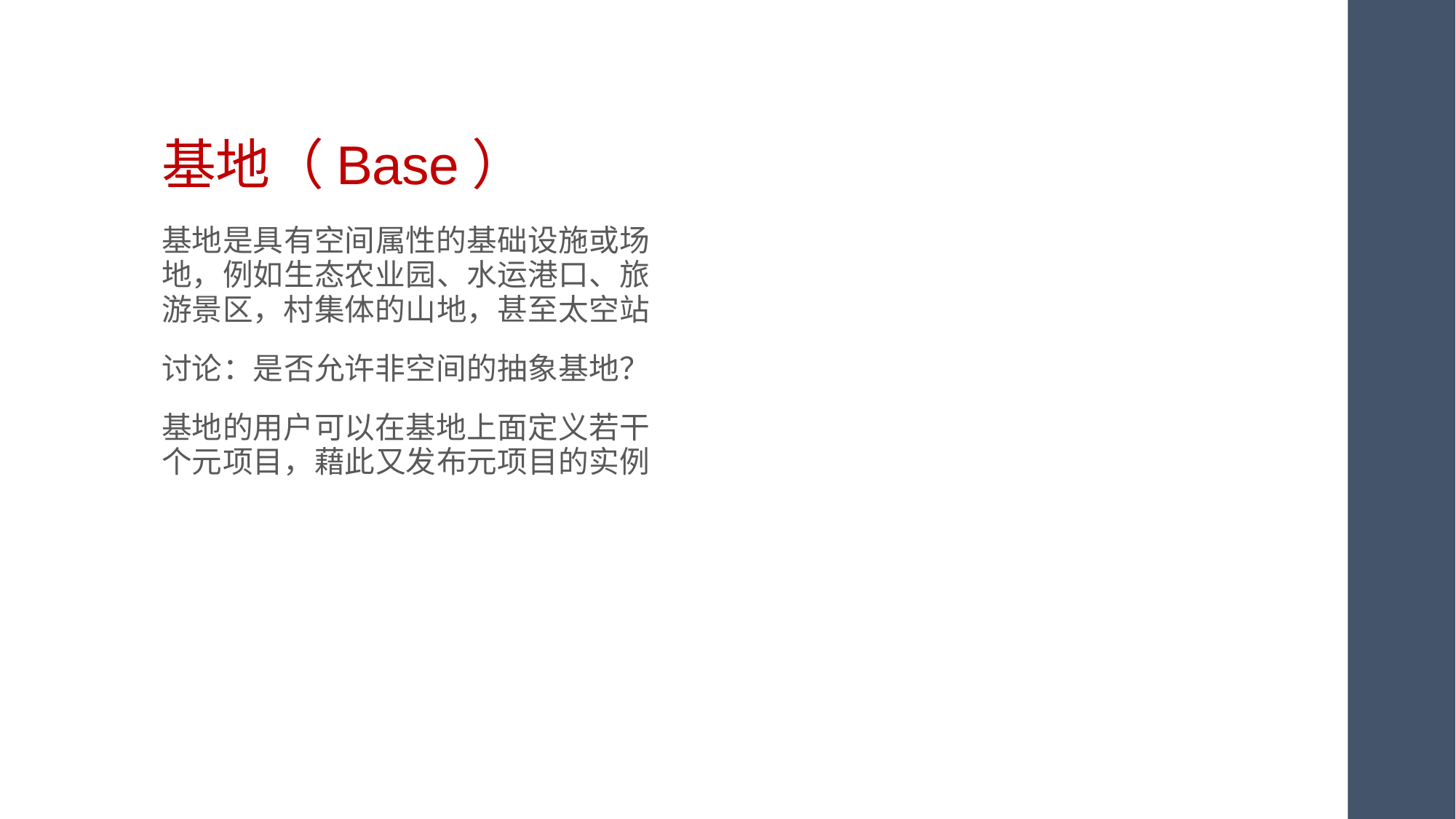

# 基地（Base）
基地是具有空间属性的基础设施或场地，例如生态农业园、水运港口、旅游景区，村集体的山地，甚至太空站
讨论：是否允许非空间的抽象基地？
基地的用户可以在基地上面定义若干个元项目，藉此又发布元项目的实例